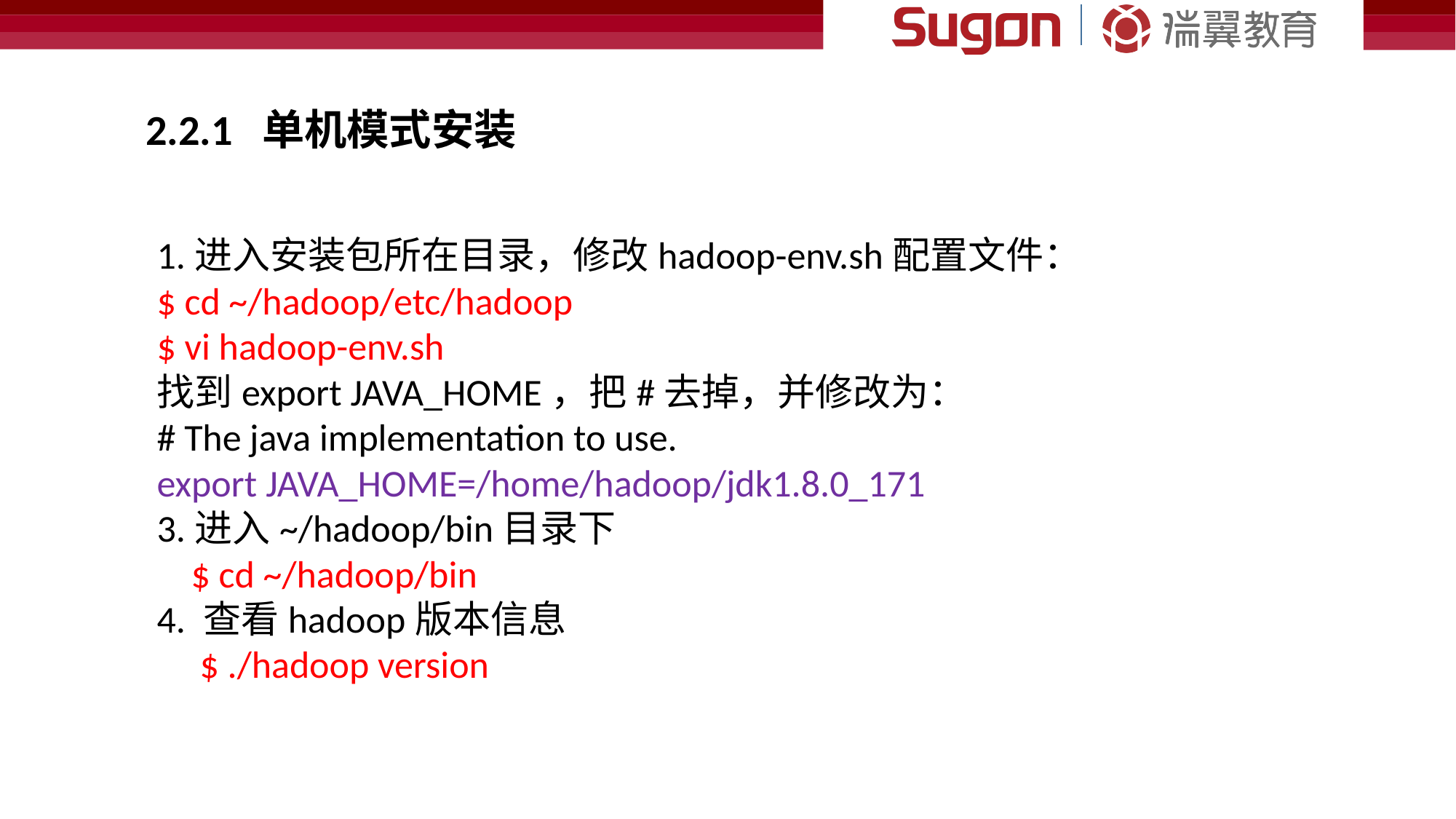

2.2.1  单机模式安装
1.进入安装包所在目录，修改hadoop-env.sh配置文件：
$ cd ~/hadoop/etc/hadoop
$ vi hadoop-env.sh
找到export JAVA_HOME，把#去掉，并修改为：
# The java implementation to use.
export JAVA_HOME=/home/hadoop/jdk1.8.0_171
3.进入~/hadoop/bin目录下
    $ cd ~/hadoop/bin
4. 查看hadoop版本信息
     $ ./hadoop version